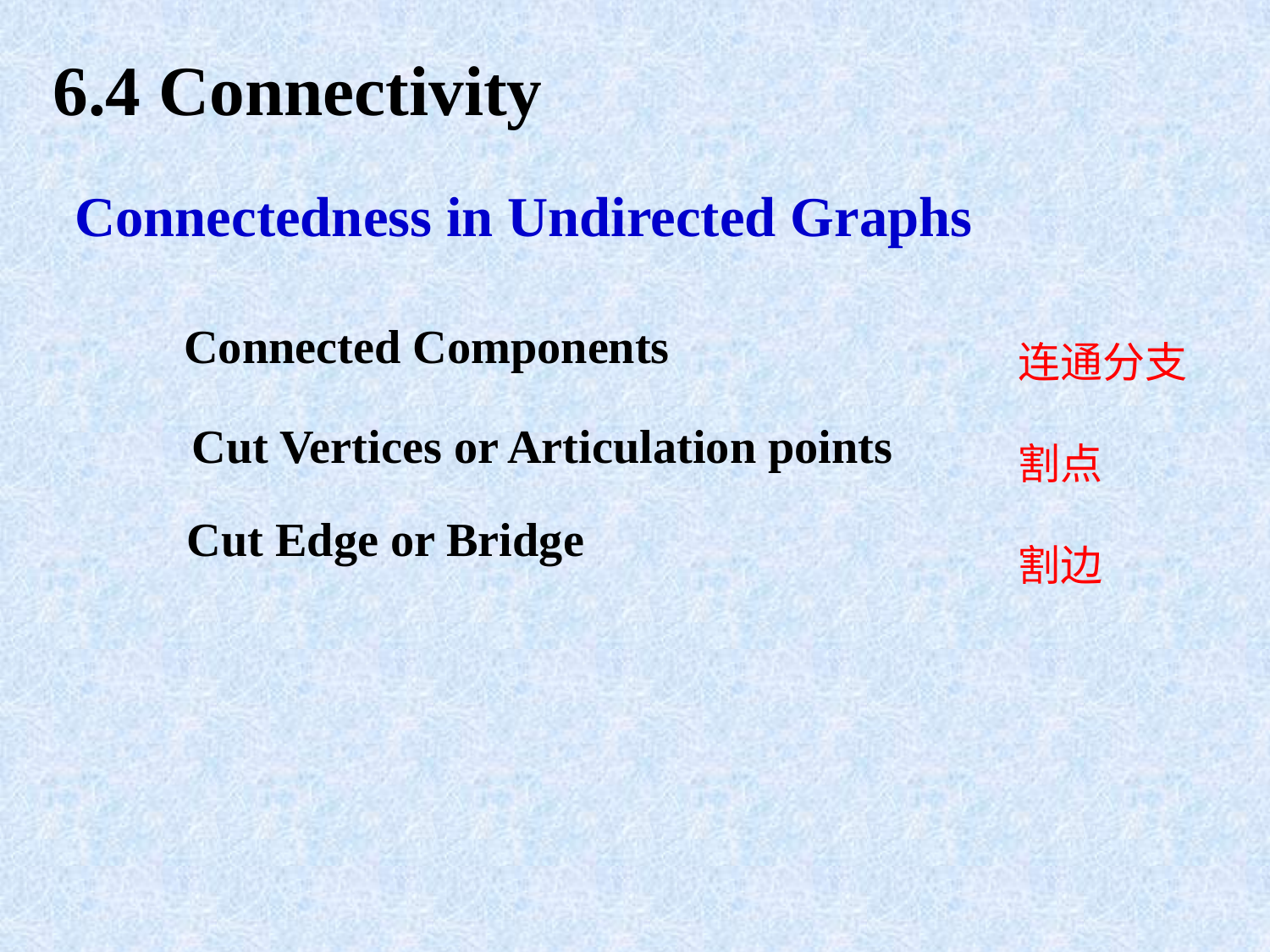

6.4 Connectivity
Connectedness in Undirected Graphs
Connected Components
连通分支

割点

割边

Cut Vertices or Articulation points
Cut Edge or Bridge